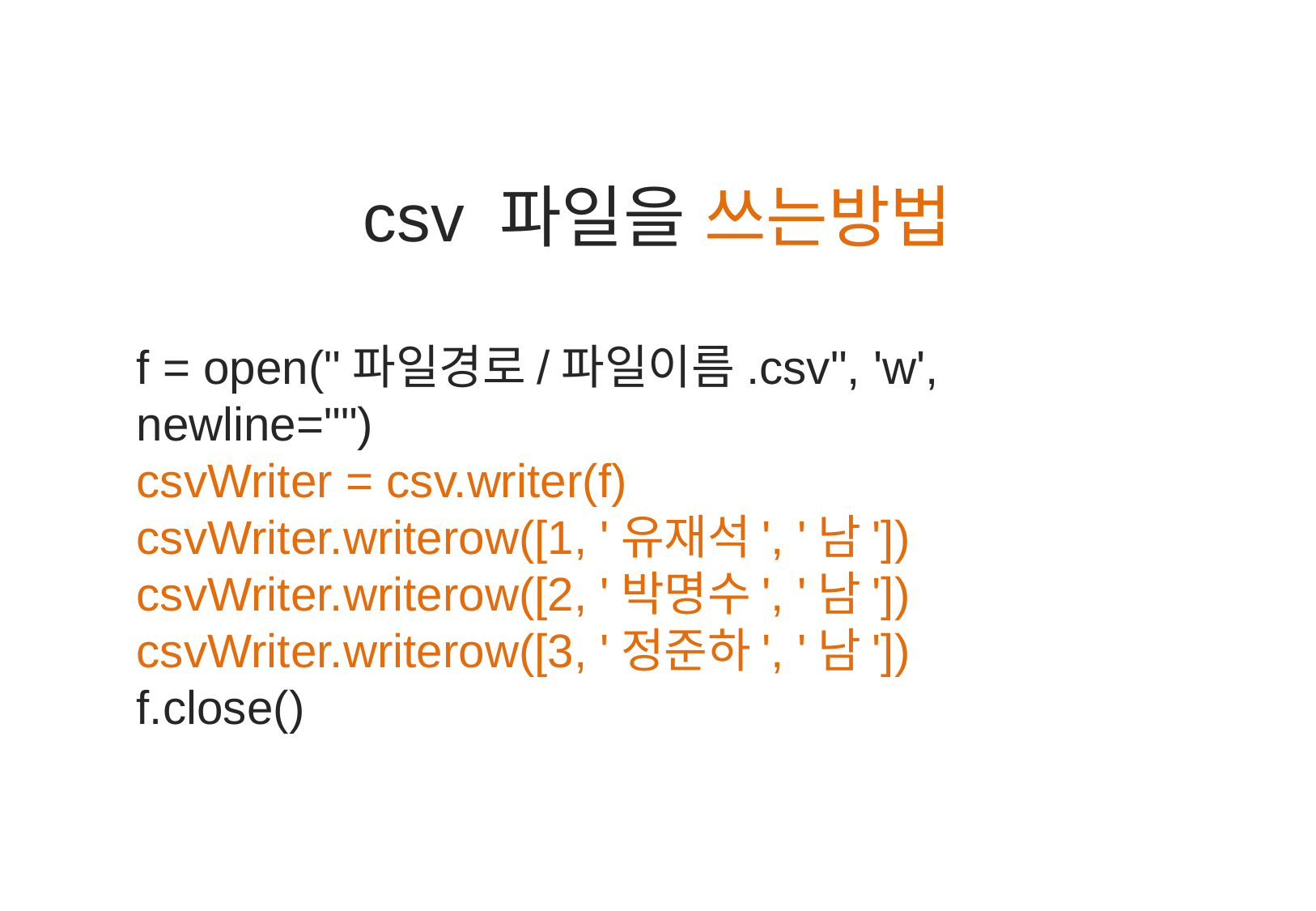

csv 파일을 쓰는방법
f = open("파일경로/파일이름.csv", 'w', newline="")
csvWriter = csv.writer(f)
csvWriter.writerow([1, '유재석', '남'])
csvWriter.writerow([2, '박명수', '남'])
csvWriter.writerow([3, '정준하', '남'])
f.close()